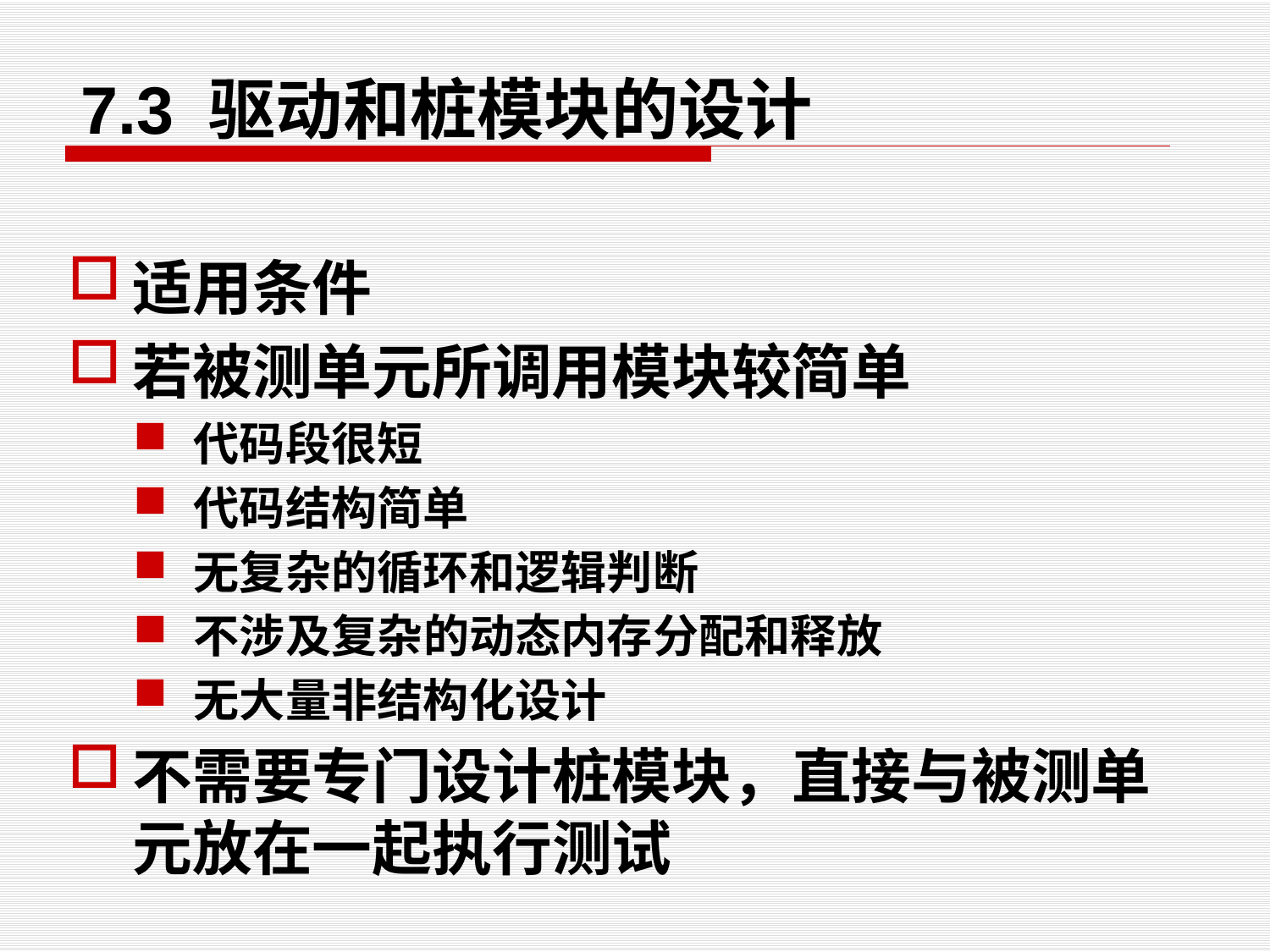

# 7.3 驱动和桩模块的设计
适用条件
若被测单元所调用模块较简单
代码段很短
代码结构简单
无复杂的循环和逻辑判断
不涉及复杂的动态内存分配和释放
无大量非结构化设计
不需要专门设计桩模块，直接与被测单元放在一起执行测试